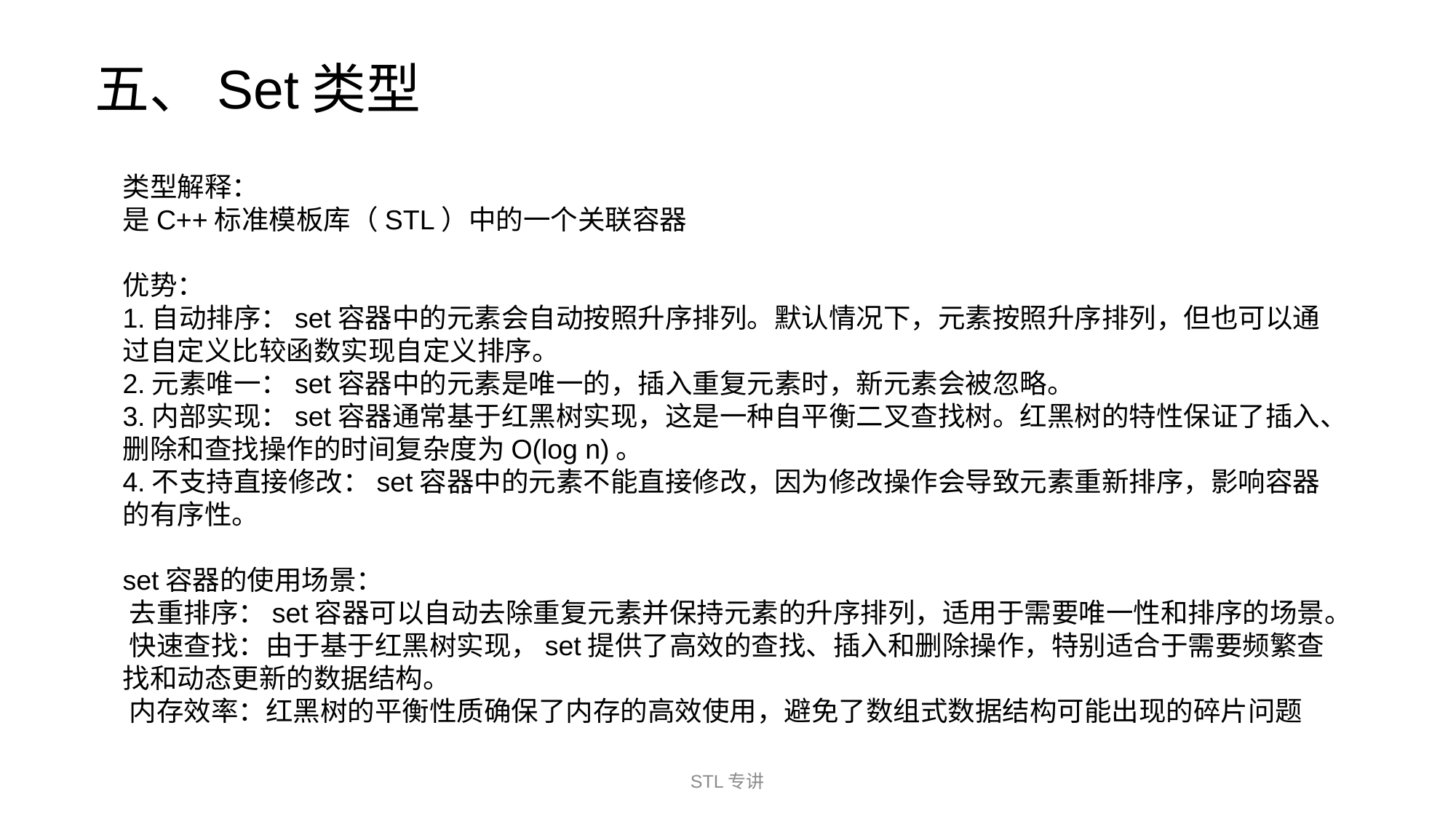

五、Set类型
类型解释：
是C++标准模板库（STL）中的一个关联容器

优势：
‌1.自动排序‌：set容器中的元素会自动按照升序排列。默认情况下，元素按照升序排列，但也可以通过自定义比较函数实现自定义排序‌。
‌2.元素唯一‌：set容器中的元素是唯一的，插入重复元素时，新元素会被忽略‌。
‌3.内部实现‌：set容器通常基于红黑树实现，这是一种自平衡二叉查找树。红黑树的特性保证了插入、删除和查找操作的时间复杂度为O(log n)‌。
‌4.不支持直接修改‌：set容器中的元素不能直接修改，因为修改操作会导致元素重新排序，影响容器的有序性‌。

set容器的使用场景‌：
‌去重排序‌：set容器可以自动去除重复元素并保持元素的升序排列，适用于需要唯一性和排序的场景。
‌快速查找‌：由于基于红黑树实现，set提供了高效的查找、插入和删除操作，特别适合于需要频繁查找和动态更新的数据结构。
‌内存效率‌：红黑树的平衡性质确保了内存的高效使用，避免了数组式数据结构可能出现的碎片问题‌

STL专讲
26